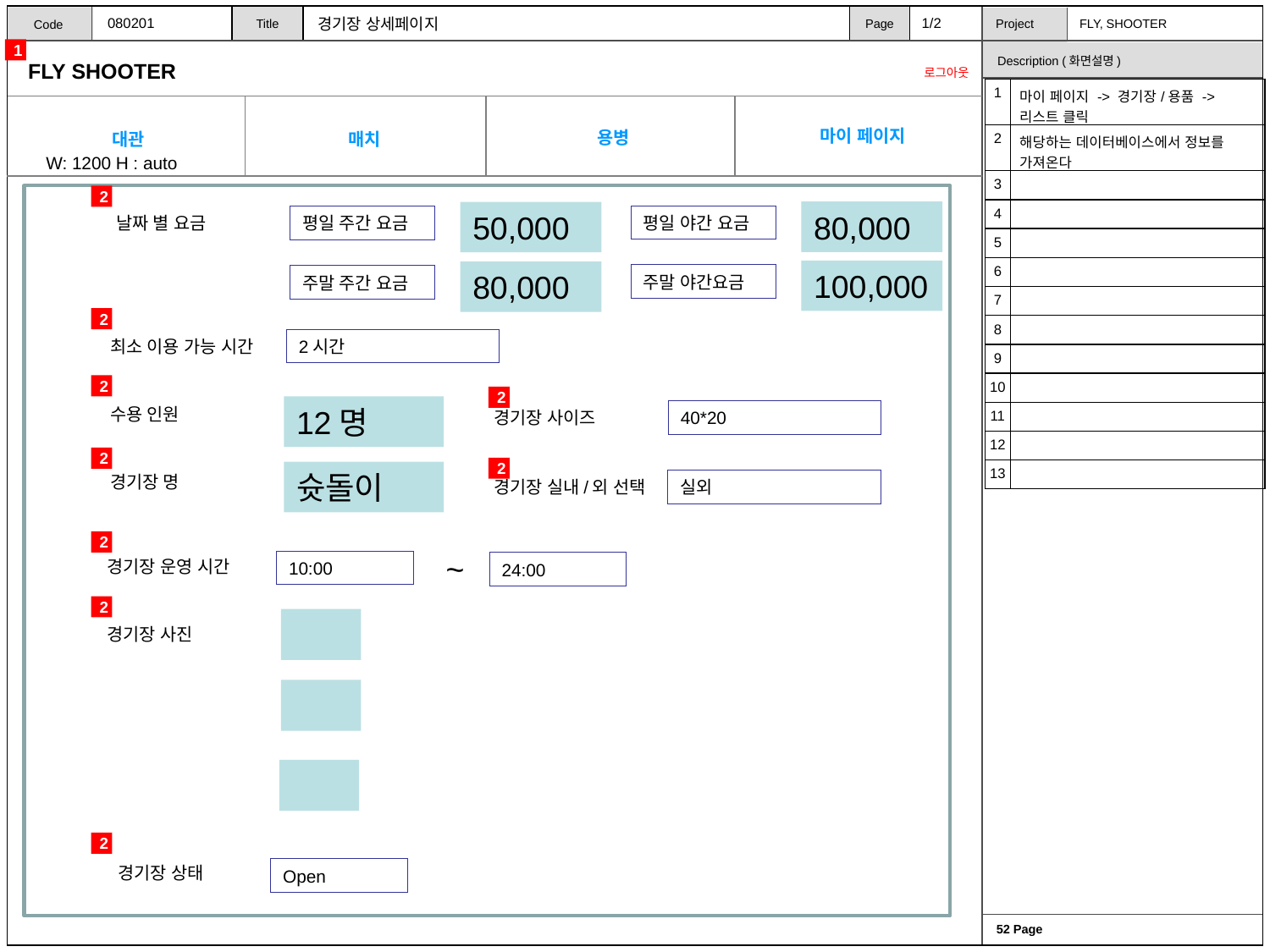

080201
1/2
경기장 상세페이지
1
| 1 | 마이 페이지 -> 경기장/용품 -> 리스트 클릭 |
| --- | --- |
| 2 | 해당하는 데이터베이스에서 정보를 가져온다 |
| 3 |  |
| 4 |  |
| 5 |  |
| 6 |  |
| 7 |  |
| 8 |  |
| 9 |  |
| 10 |  |
| 11 |  |
| 12 |  |
| 13 |  |
W: 1200 H : auto

2
80,000
50,000
평일 야간 요금
날짜 별 요금
평일 주간 요금
100,000
80,000
주말 야간요금
주말 주간 요금
2
최소 이용 가능 시간
2시간
2
2
12명
수용 인원
40*20
경기장 사이즈
2
2
슛돌이
경기장 명
실외
경기장 실내/외 선택
2
~
경기장 운영 시간
10:00
24:00
2

경기장 사진

2
경기장 상태
Open